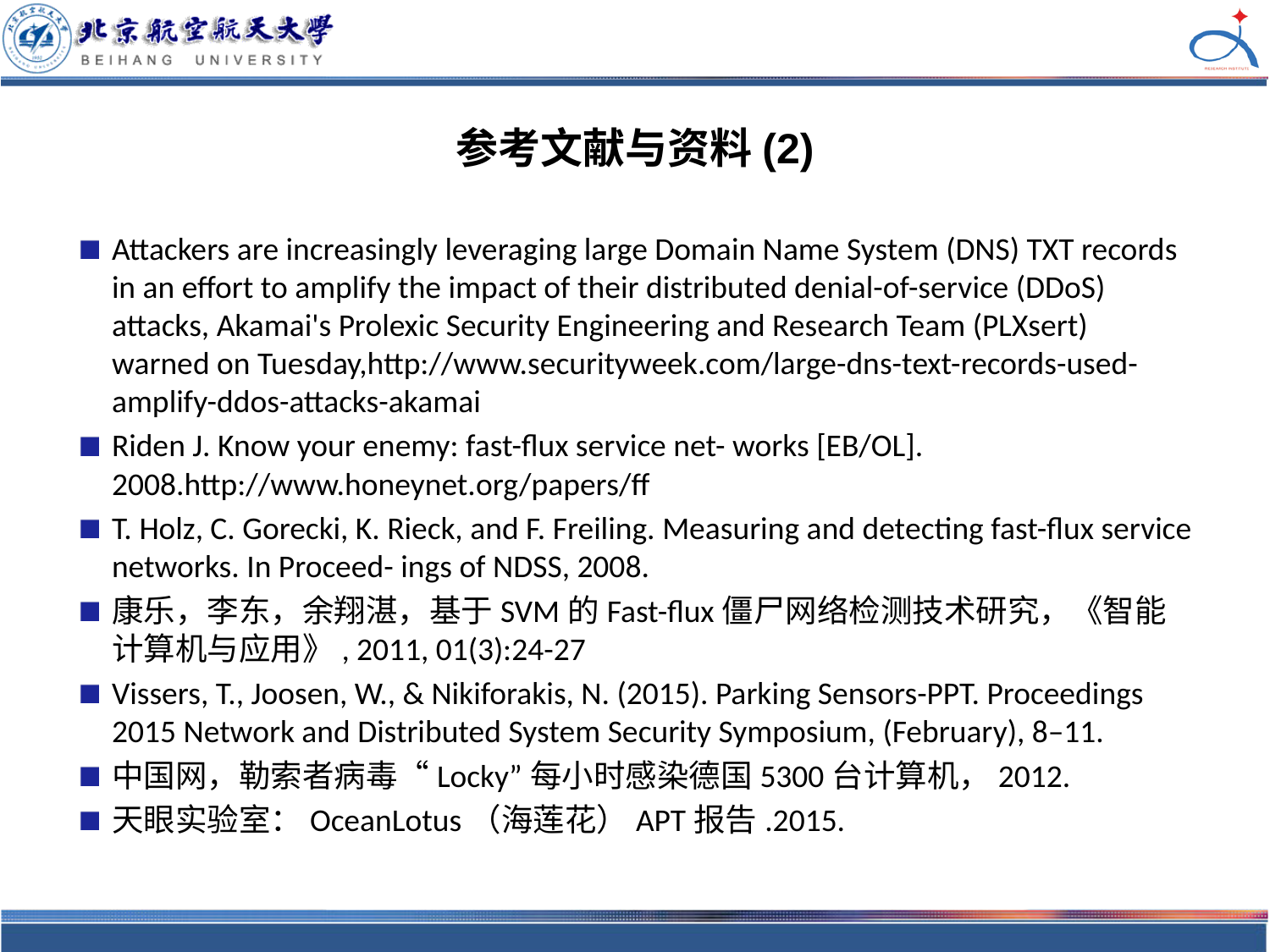

# 参考文献与资料(2)
Attackers are increasingly leveraging large Domain Name System (DNS) TXT records in an effort to amplify the impact of their distributed denial-of-service (DDoS) attacks, Akamai's Prolexic Security Engineering and Research Team (PLXsert) warned on Tuesday,http://www.securityweek.com/large-dns-text-records-used-amplify-ddos-attacks-akamai
Riden J. Know your enemy: fast-flux service net- works [EB/OL]. 2008.http://www.honeynet.org/papers/ff
T. Holz, C. Gorecki, K. Rieck, and F. Freiling. Measuring and detecting fast-flux service networks. In Proceed- ings of NDSS, 2008.
康乐，李东，余翔湛，基于SVM的Fast-flux僵尸网络检测技术研究，《智能计算机与应用》, 2011, 01(3):24-27
Vissers, T., Joosen, W., & Nikiforakis, N. (2015). Parking Sensors-PPT. Proceedings 2015 Network and Distributed System Security Symposium, (February), 8–11.
中国网，勒索者病毒“Locky”每小时感染德国5300台计算机，2012.
天眼实验室：OceanLotus（海莲花）APT报告.2015.